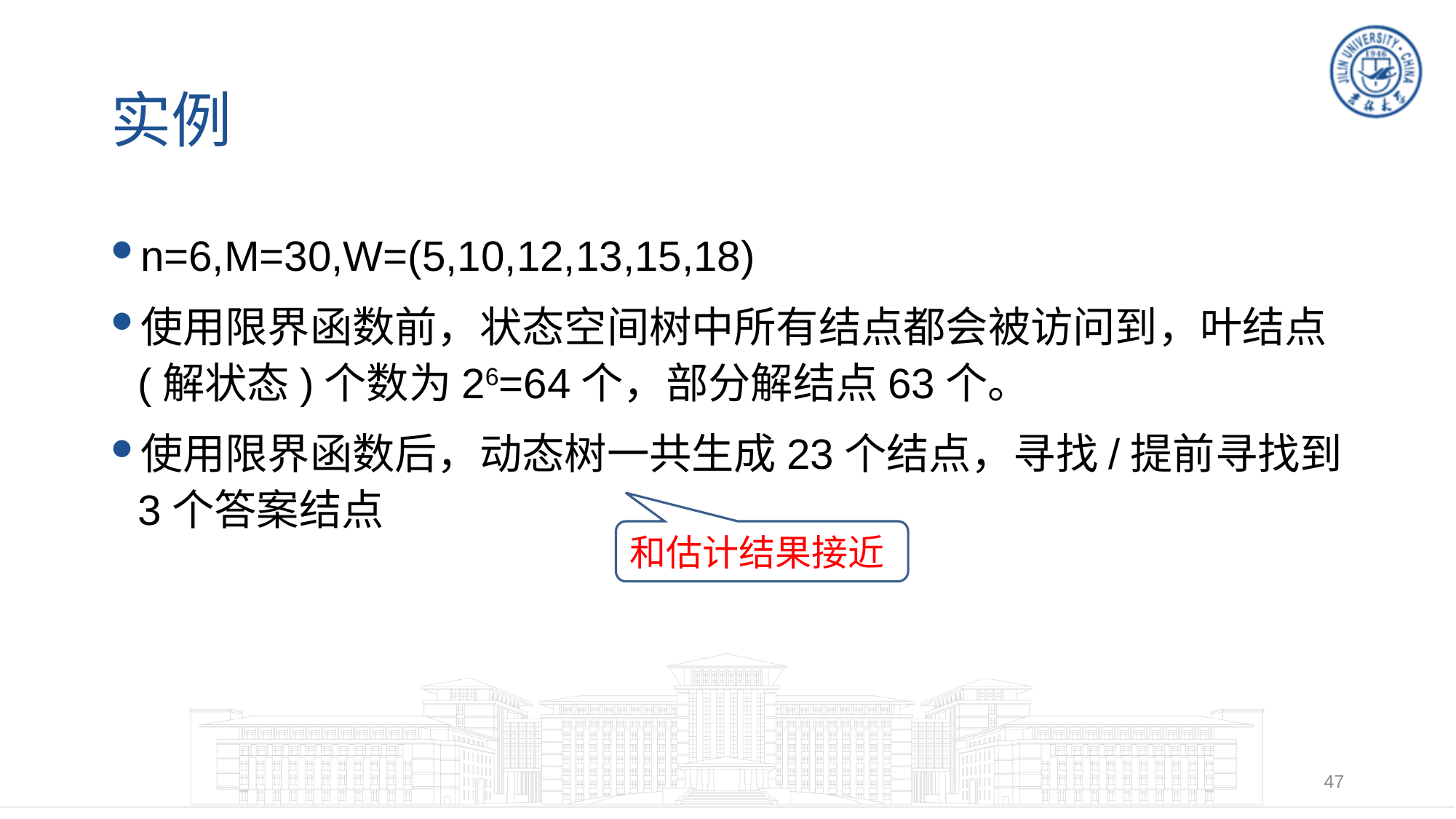

# 实例
n=6,M=30,W=(5,10,12,13,15,18)
使用限界函数前，状态空间树中所有结点都会被访问到，叶结点(解状态)个数为26=64个，部分解结点63个。
使用限界函数后，动态树一共生成23个结点，寻找/提前寻找到3个答案结点
和估计结果接近
47